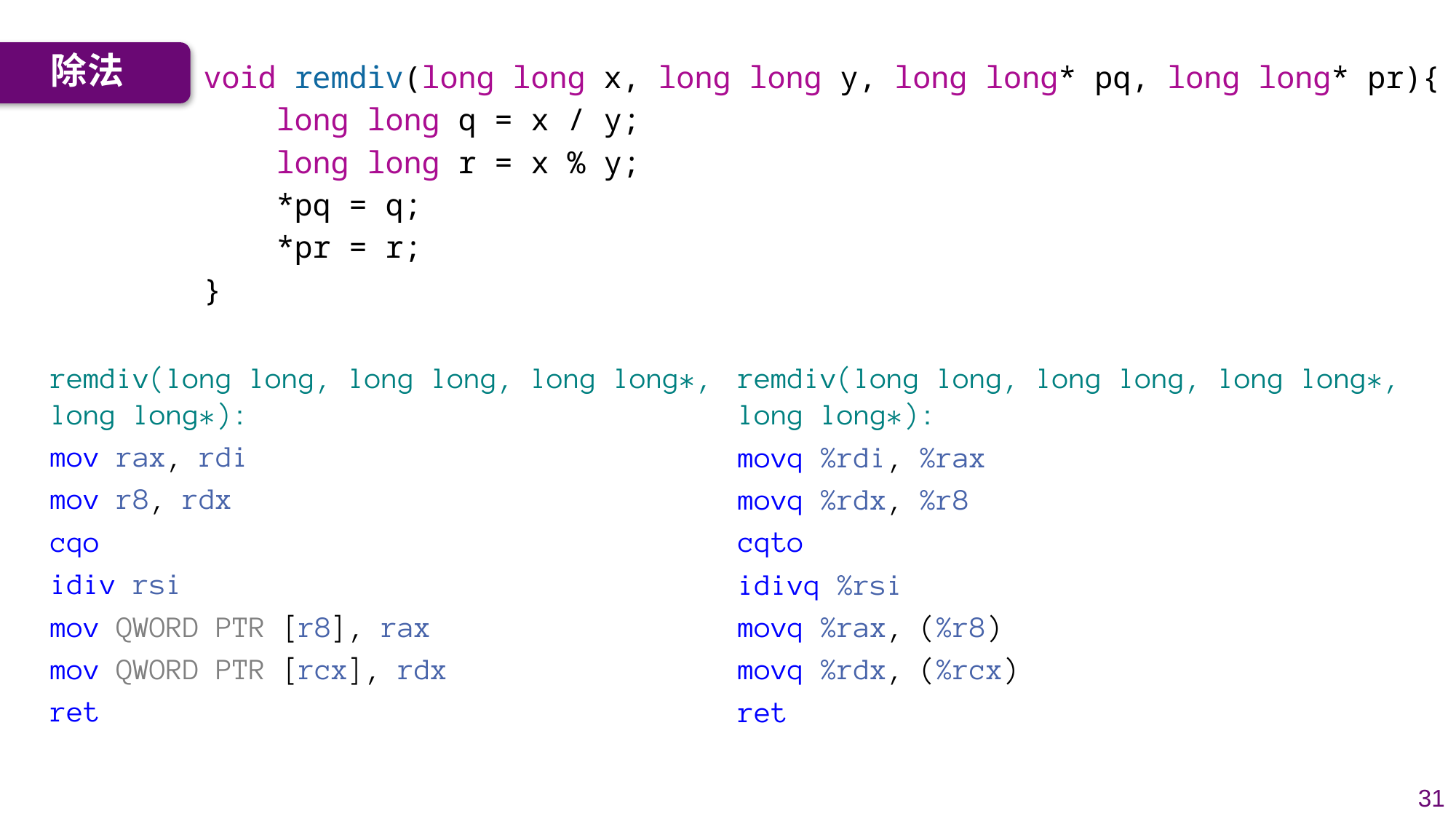

除法

void remdiv(long long x, long long y, long long* pq, long long* pr){
    long long q = x / y;
    long long r = x % y;
    *pq = q;
    *pr = r;
}
remdiv(long long, long long, long long*, long long*):
mov rax, rdi
mov r8, rdx
cqo
idiv rsi
mov QWORD PTR [r8], rax
mov QWORD PTR [rcx], rdx
ret
remdiv(long long, long long, long long*, long long*):
movq %rdi, %rax
movq %rdx, %r8
cqto
idivq %rsi
movq %rax, (%r8)
movq %rdx, (%rcx)
ret
31